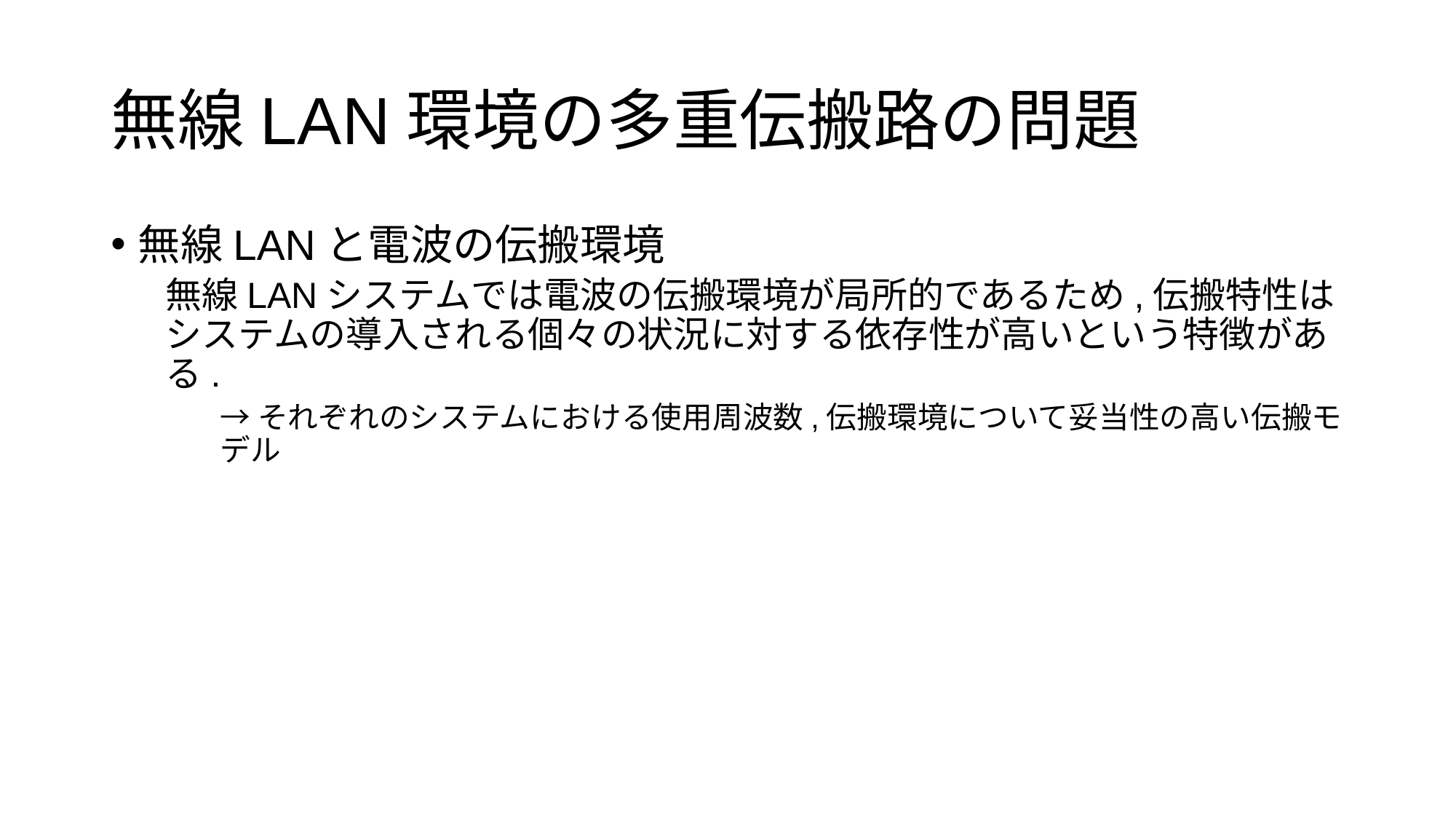

# 無線LAN環境の多重伝搬路の問題
無線LANと電波の伝搬環境
無線LANシステムでは電波の伝搬環境が局所的であるため,伝搬特性はシステムの導入される個々の状況に対する依存性が高いという特徴がある.
→それぞれのシステムにおける使用周波数,伝搬環境について妥当性の高い伝搬モデル